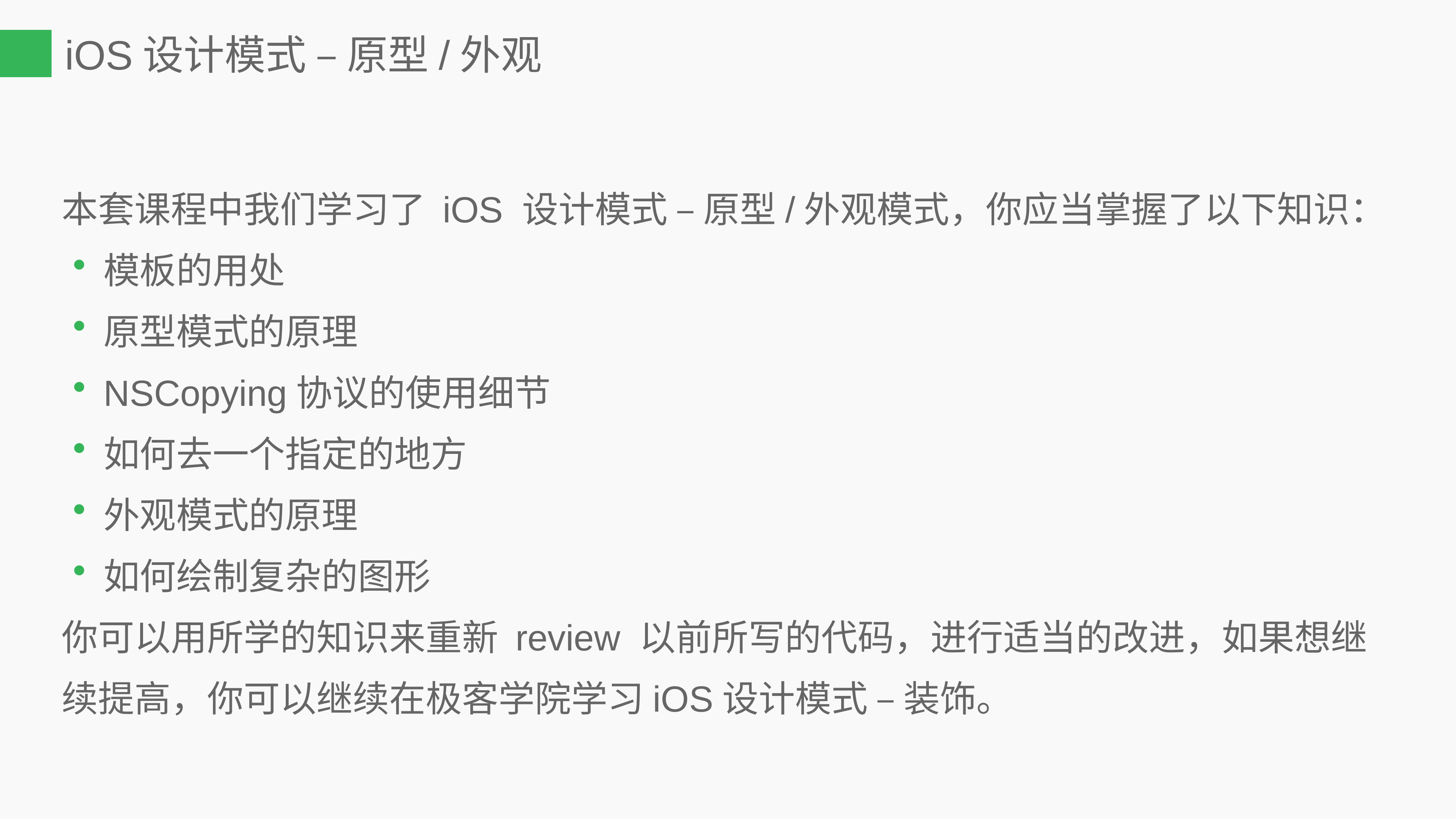

iOS设计模式 – 原型/外观

本套课程中我们学习了 iOS 设计模式 – 原型/外观模式，你应当掌握了以下知识：
模板的用处
原型模式的原理
NSCopying协议的使用细节
如何去一个指定的地方
外观模式的原理
如何绘制复杂的图形
你可以用所学的知识来重新 review 以前所写的代码，进行适当的改进，如果想继续提高，你可以继续在极客学院学习iOS设计模式 – 装饰。